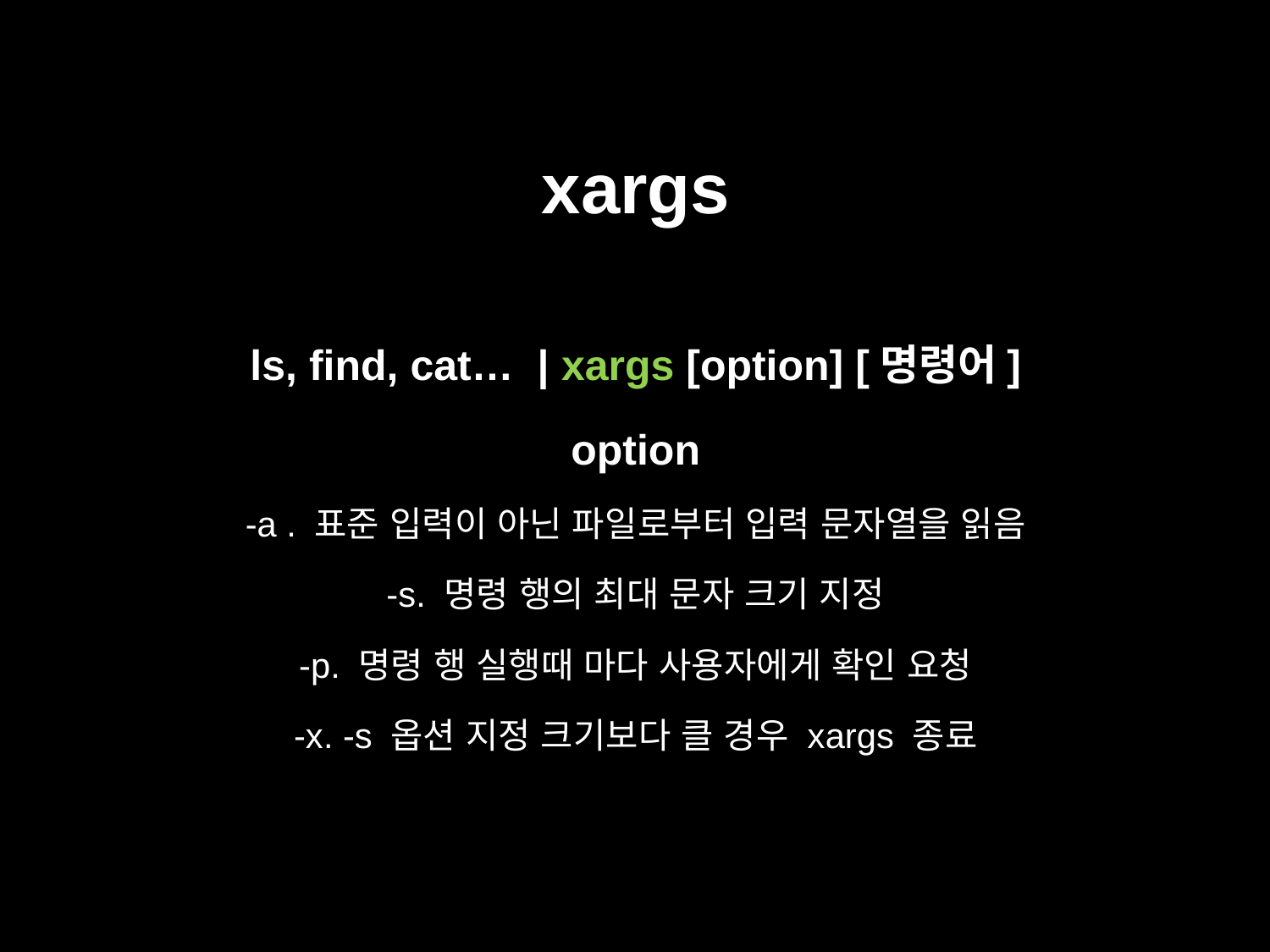

# xargs
ls, find, cat…  | xargs [option] [명령어]
option
-a . 표준 입력이 아닌 파일로부터 입력 문자열을 읽음
-s. 명령 행의 최대 문자 크기 지정
-p. 명령 행 실행때 마다 사용자에게 확인 요청
-x. -s 옵션 지정 크기보다 클 경우 xargs 종료